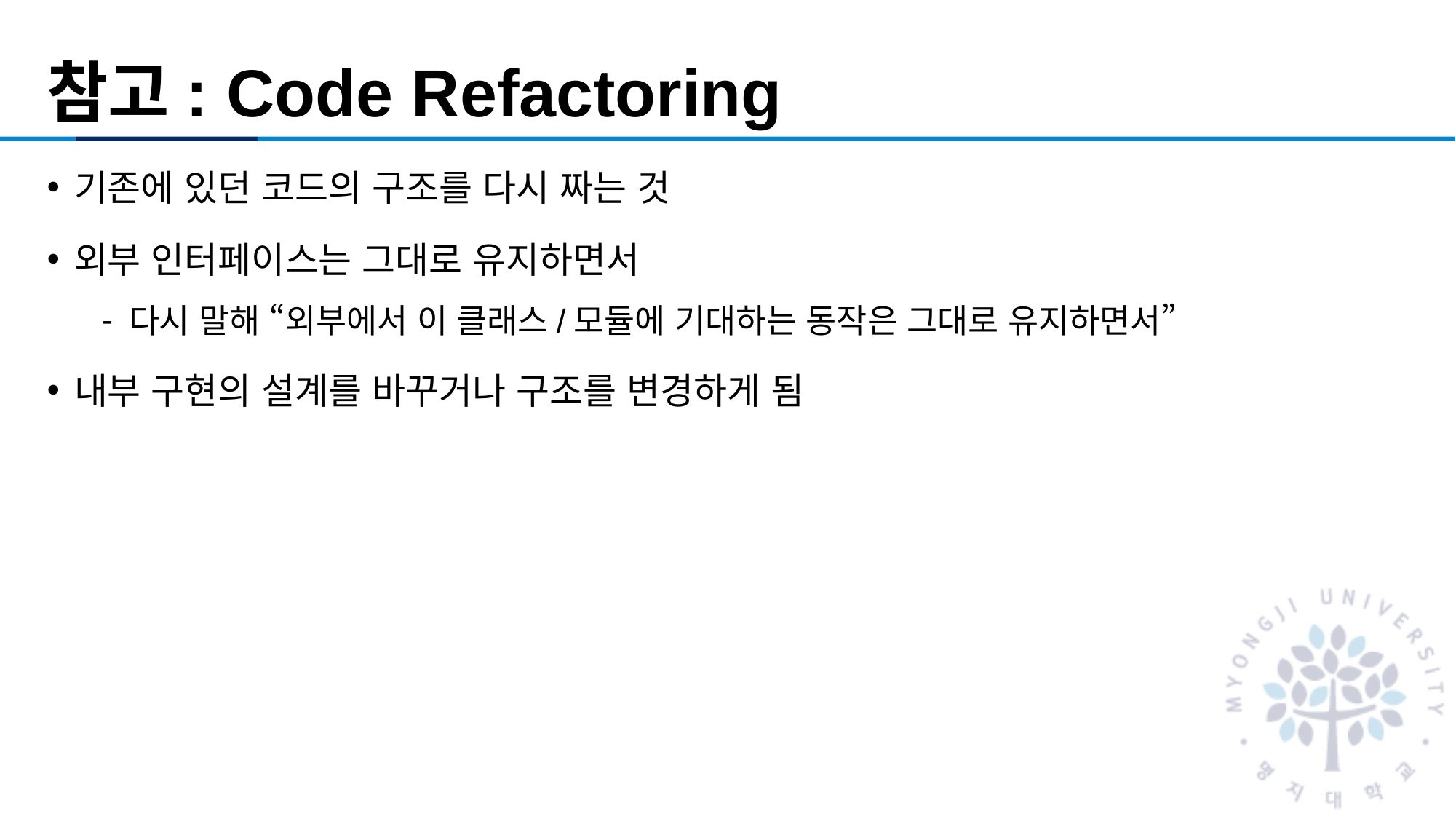

# 참고: Code Refactoring
기존에 있던 코드의 구조를 다시 짜는 것
외부 인터페이스는 그대로 유지하면서
다시 말해 “외부에서 이 클래스/모듈에 기대하는 동작은 그대로 유지하면서”
내부 구현의 설계를 바꾸거나 구조를 변경하게 됨